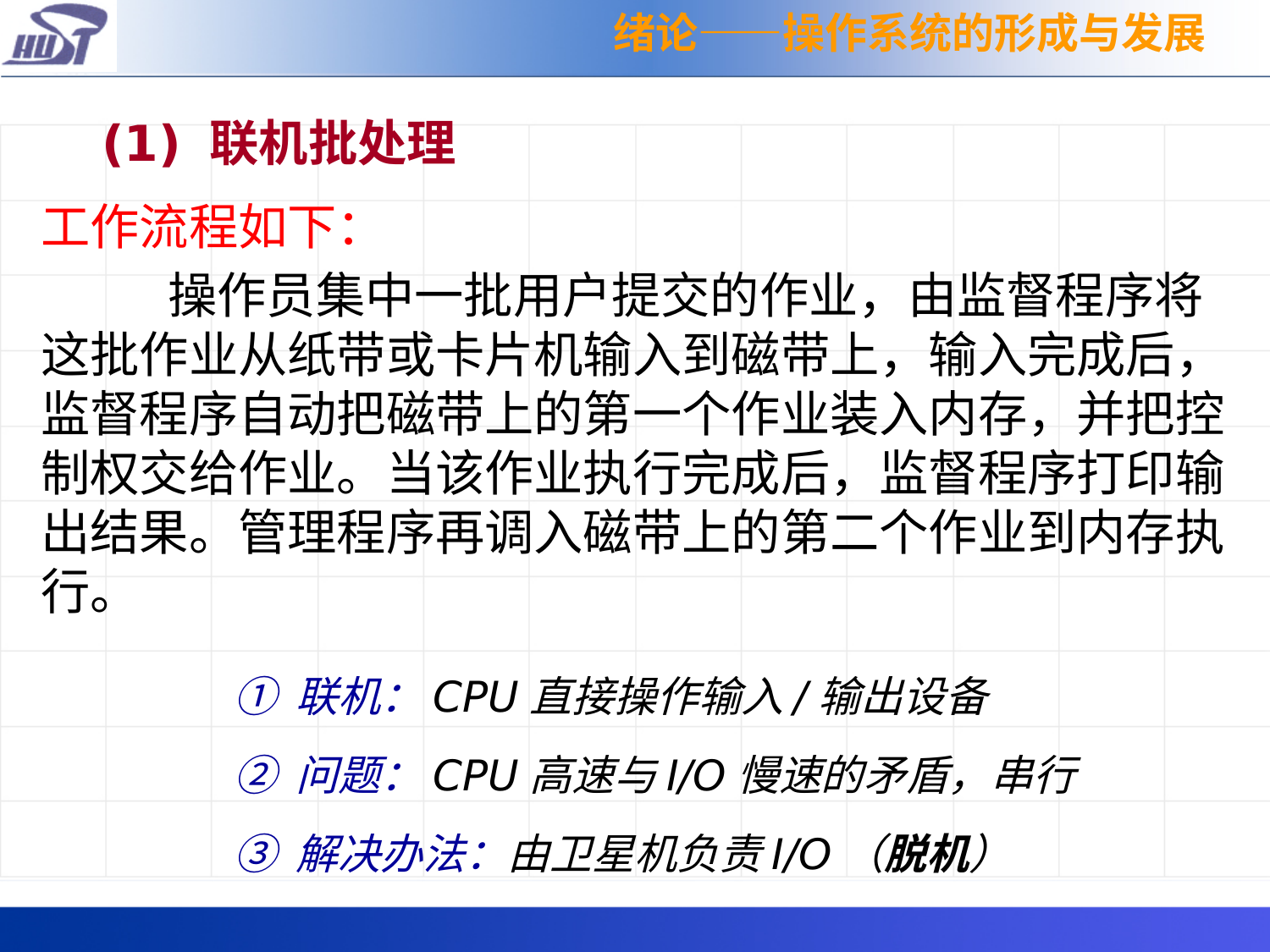

绪论——操作系统的形成与发展
(1) 联机批处理
工作流程如下：
	操作员集中一批用户提交的作业，由监督程序将这批作业从纸带或卡片机输入到磁带上，输入完成后，监督程序自动把磁带上的第一个作业装入内存，并把控制权交给作业。当该作业执行完成后，监督程序打印输出结果。管理程序再调入磁带上的第二个作业到内存执行。
① 联机：CPU直接操作输入/输出设备
② 问题：CPU高速与I/O慢速的矛盾，串行
③ 解决办法：由卫星机负责I/O（脱机）